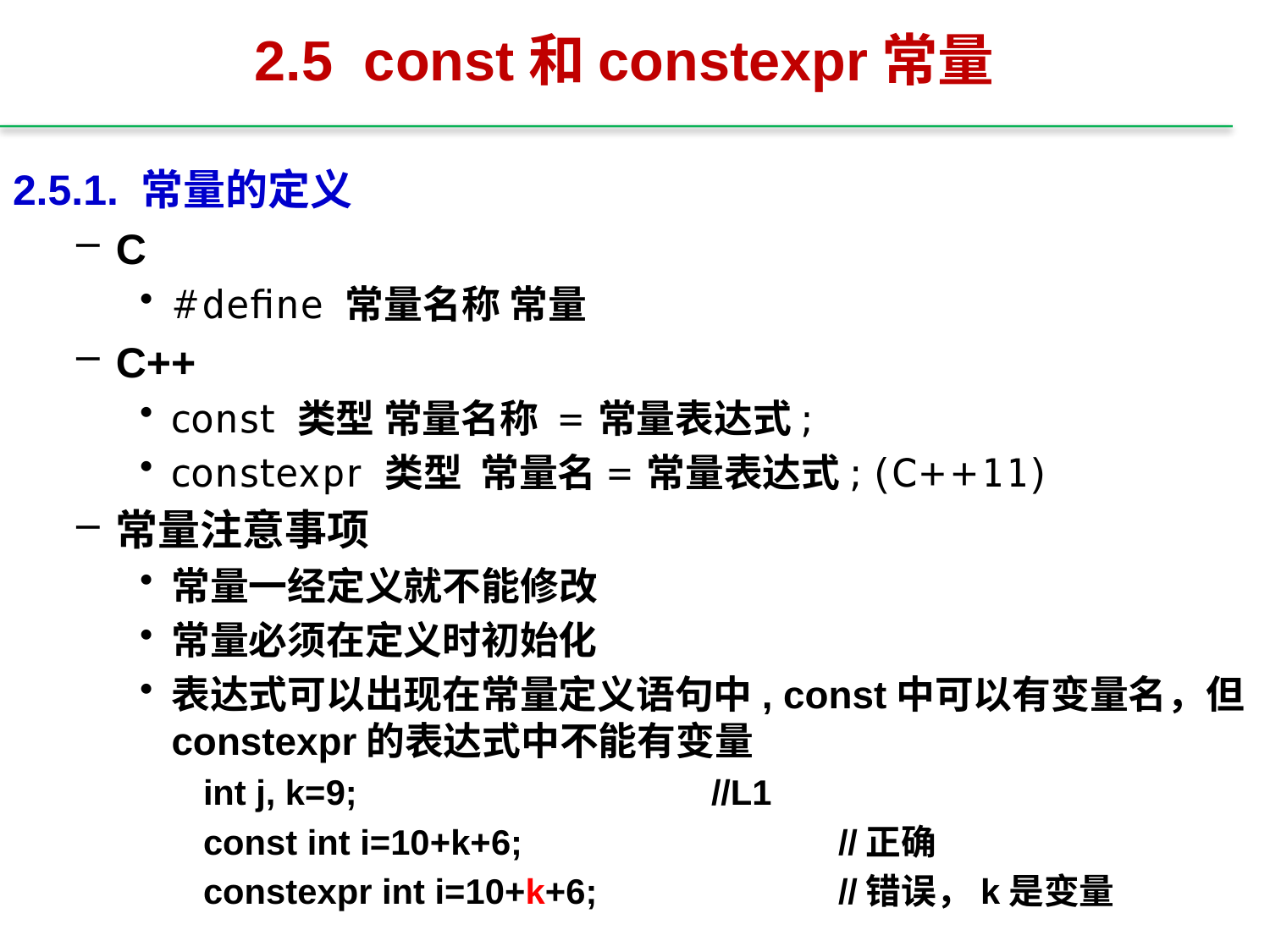

# 2.5  const和constexpr常量
2.5.1. 常量的定义
C
#define 常量名称 常量
C++
const 类型 常量名称 =常量表达式;
constexpr 类型  常量名=常量表达式; (C++11)
常量注意事项
常量一经定义就不能修改
常量必须在定义时初始化
表达式可以出现在常量定义语句中, const中可以有变量名，但constexpr的表达式中不能有变量
	int j, k=9;                   		//L1
	const int i=10+k+6;         		//正确
	constexpr int i=10+k+6;  		//错误，k是变量